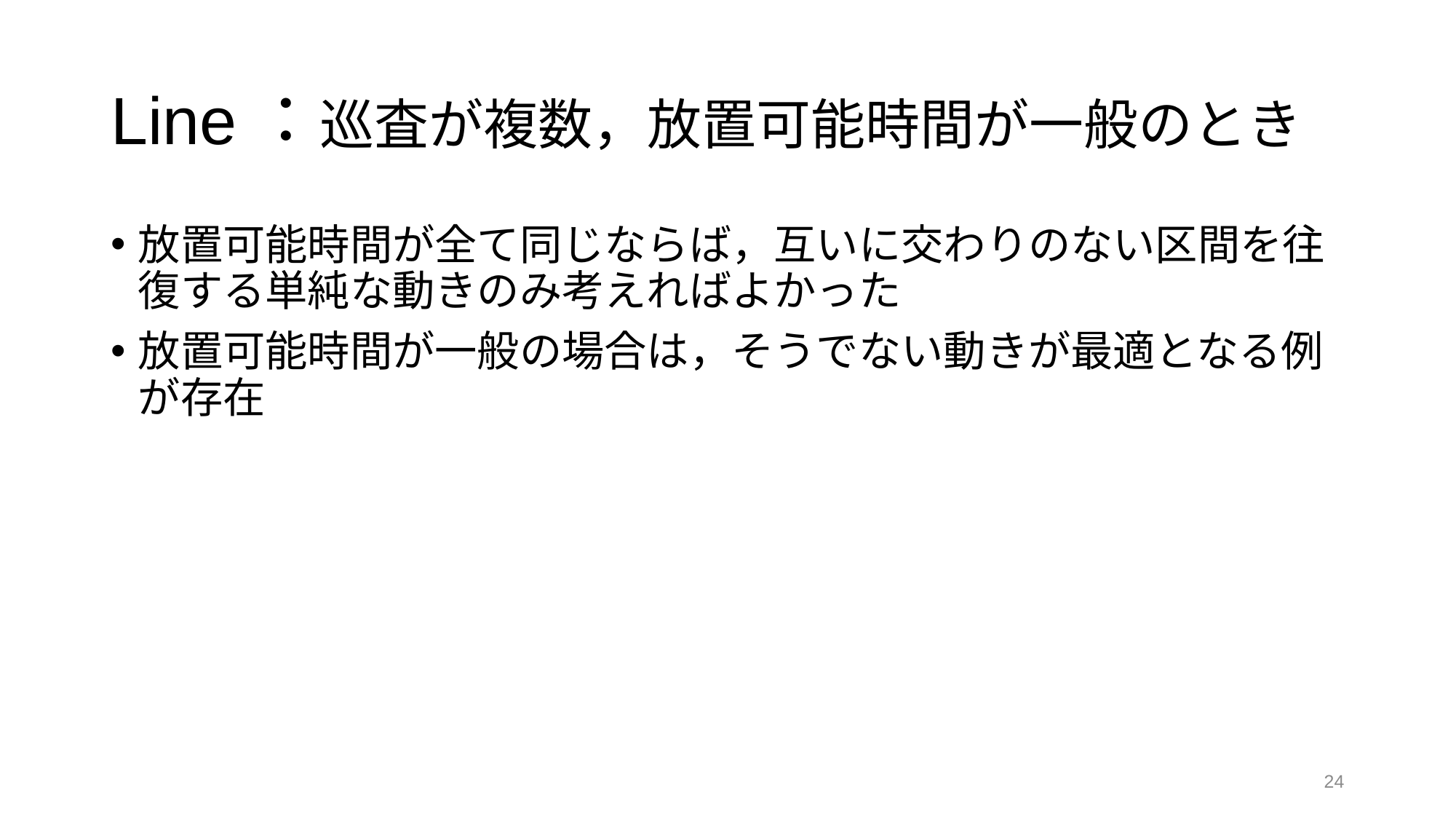

# Line：巡査が複数，放置可能時間が一般のとき
放置可能時間が全て同じならば，互いに交わりのない区間を往復する単純な動きのみ考えればよかった
放置可能時間が一般の場合は，そうでない動きが最適となる例が存在
24